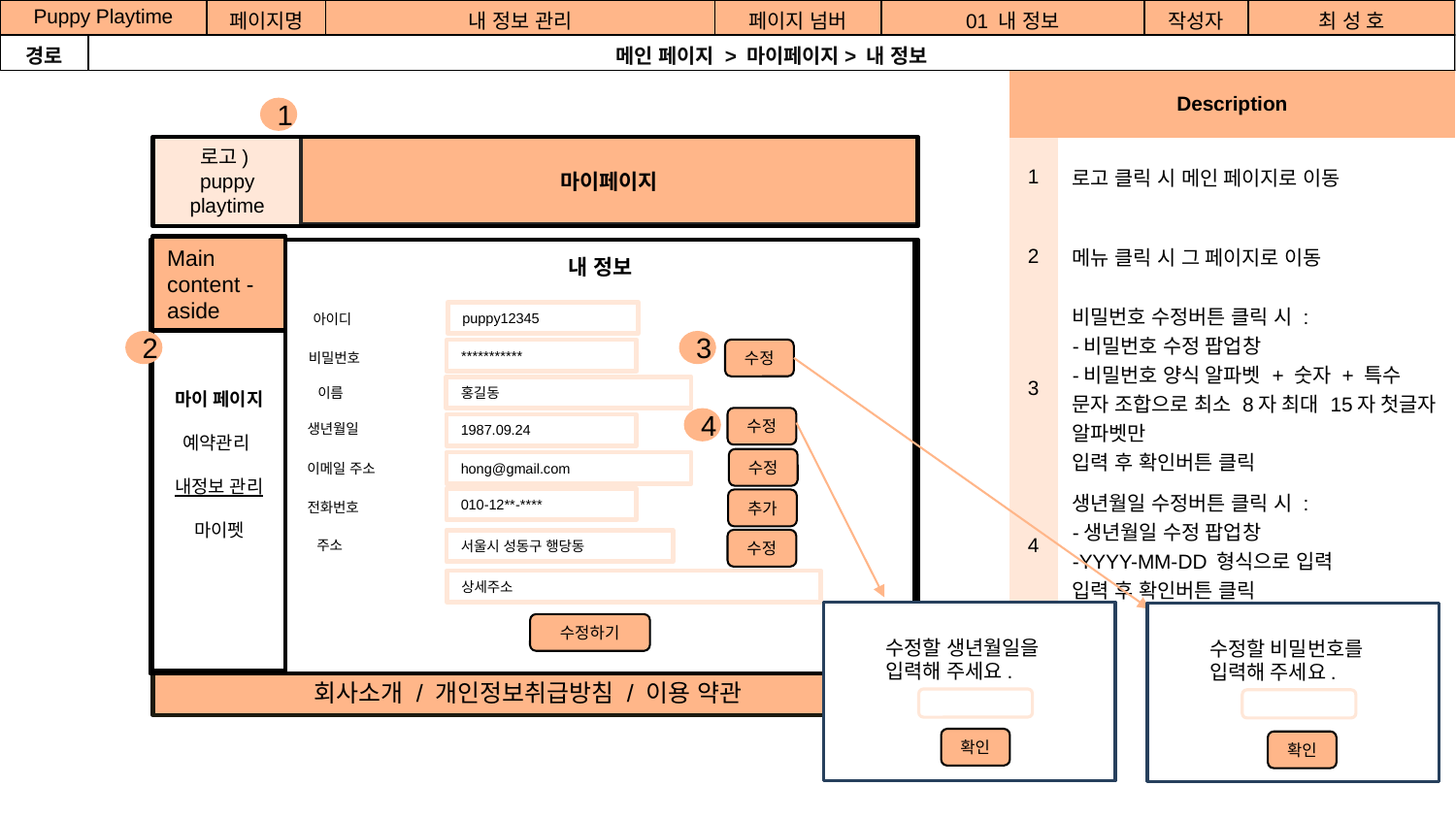

| Puppy Playtime |  | 페이지명 | 내 정보 관리 | 페이지 넘버 | 01 내 정보 | 작성자 | 최 성 호 |
| --- | --- | --- | --- | --- | --- | --- | --- |
| 경로 | 메인 페이지 > 마이페이지> 내 정보 |  |  |  |  |  |  |
공간(오피스) 대여 시스템
| Description |  |
| --- | --- |
| 1 | 로고 클릭 시 메인 페이지로 이동 |
| 2 | 메뉴 클릭 시 그 페이지로 이동 |
| 3 | 비밀번호 수정버튼 클릭 시 : -비밀번호 수정 팝업창 -비밀번호 양식 알파벳 + 숫자 + 특수 문자 조합으로 최소 8자 최대 15자 첫글자 알파벳만 입력 후 확인버튼 클릭 |
| 4 | 생년월일 수정버튼 클릭 시 : -생년월일 수정 팝업창 -YYYY-MM-DD 형식으로 입력 입력 후 확인버튼 클릭 |
1
마이페이지
로고)
puppy
playtime
회사소개 / 개인정보취급방침 / 이용 약관

마이 페이지
예약관리
내정보 관리
마이펫
Main content -aside

<main-content>
사용가이드
내 정보
puppy12345
아이디
3
2
수정
***********
비밀번호
이름
홍길동
수정
4
생년월일
1987.09.24
수정
hong@gmail.com
이메일 주소
010-12**-****
추가
전화번호
주소
수정
서울시 성동구 행당동
상세주소

수정할 생년월일을 입력해 주세요.

확인

수정할 비밀번호를 입력해 주세요.

확인
수정하기